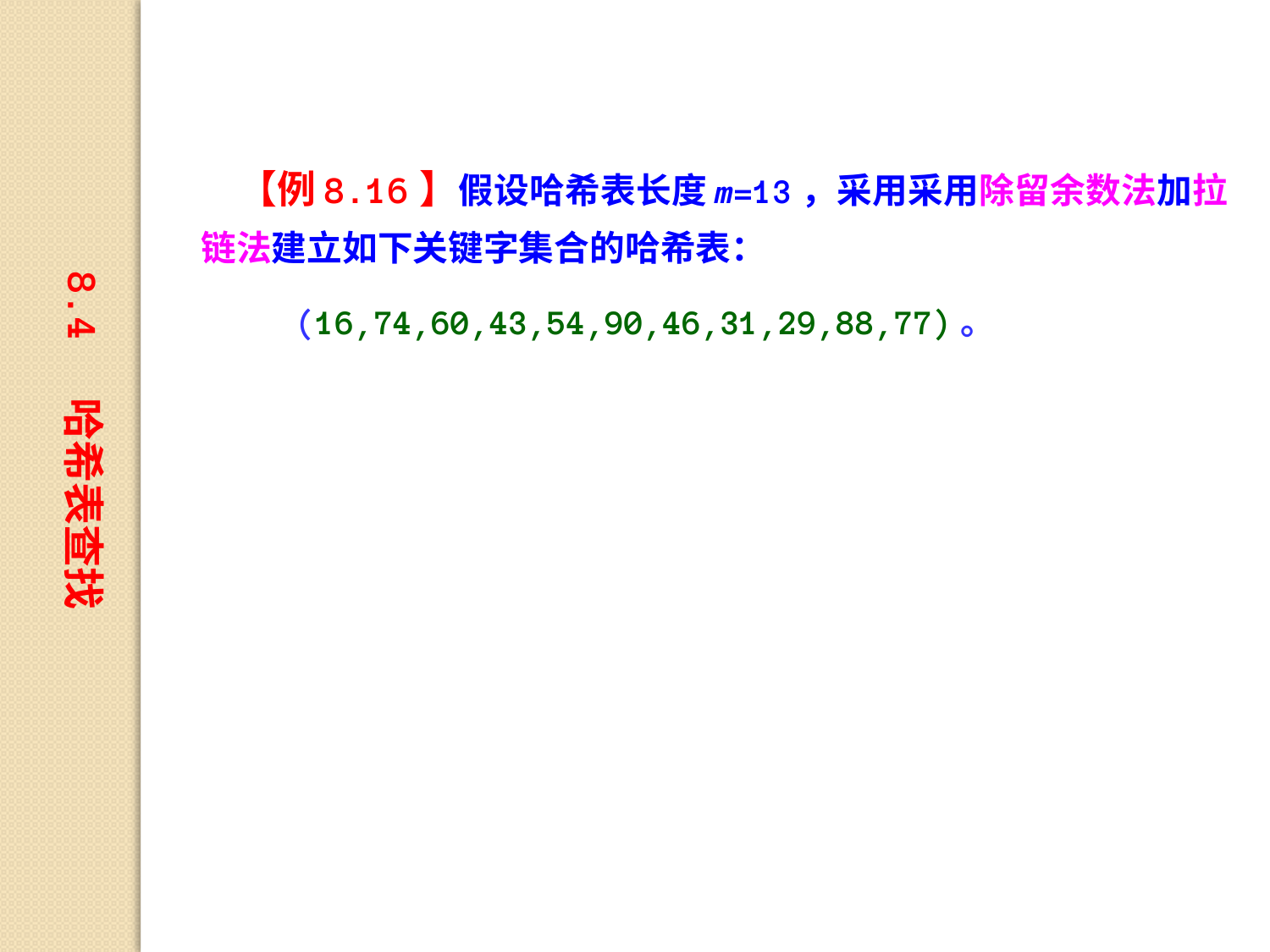

【例8.16】假设哈希表长度m=13，采用采用除留余数法加拉链法建立如下关键字集合的哈希表：
     (16,74,60,43,54,90,46,31,29,88,77)。
8.4  哈希表查找